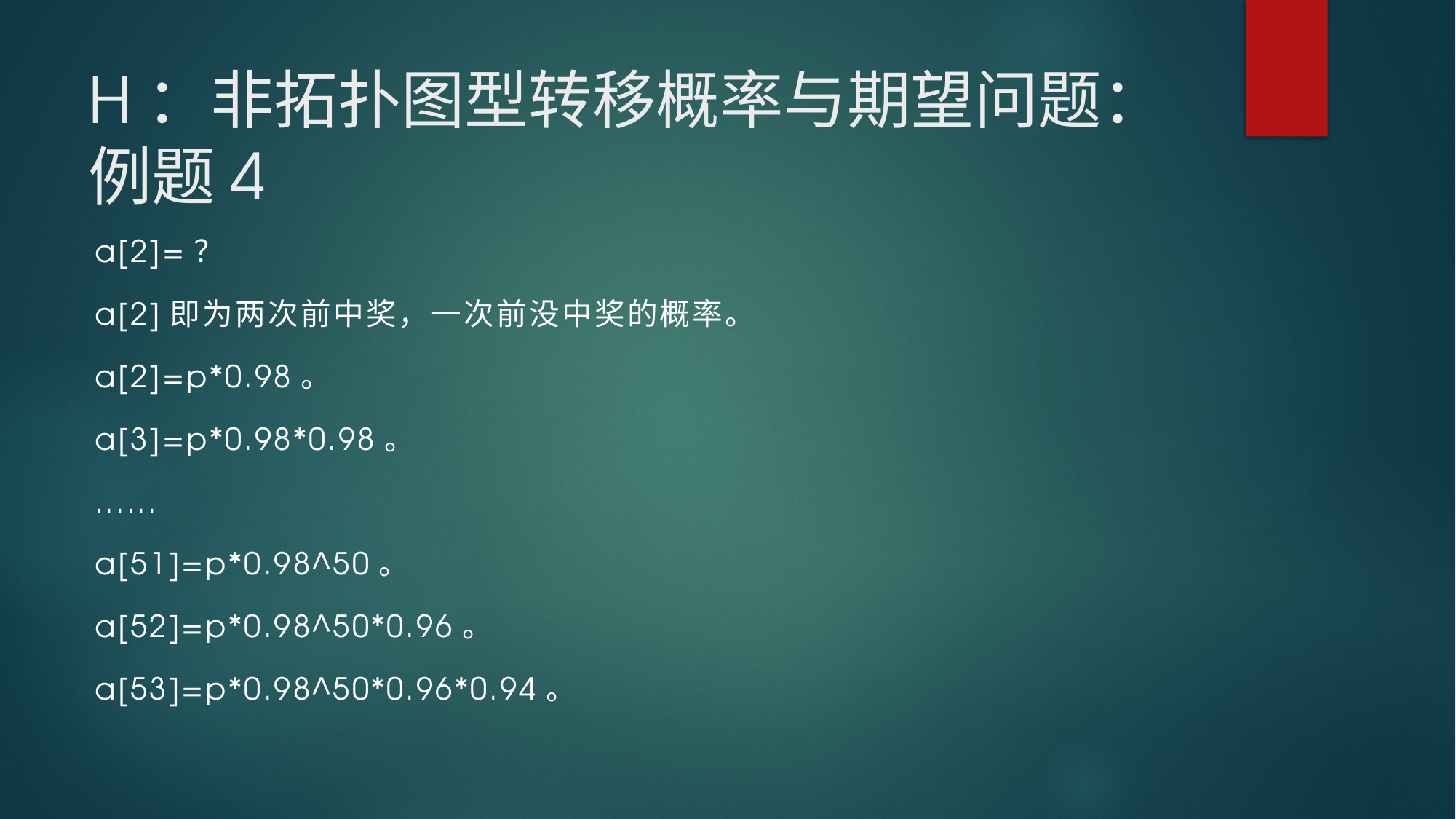

# H：非拓扑图型转移概率与期望问题：例题4
a[2]=？
a[2]即为两次前中奖，一次前没中奖的概率。
a[2]=p*0.98。
a[3]=p*0.98*0.98。
......
a[51]=p*0.98^50。
a[52]=p*0.98^50*0.96。
a[53]=p*0.98^50*0.96*0.94。